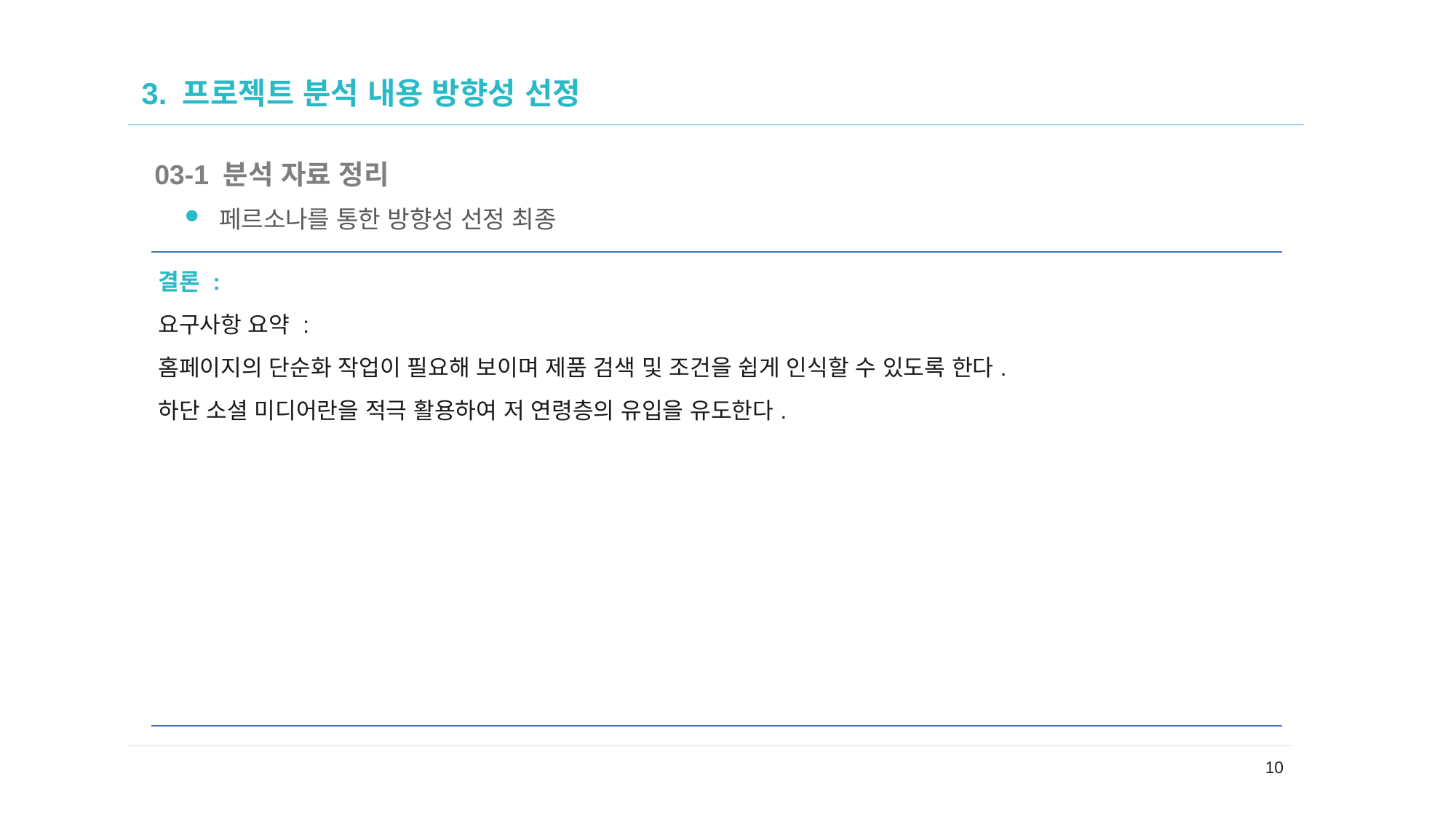

02
# 3. 프로젝트 분석 내용 방향성 선정
03-1 분석 자료 정리
페르소나를 통한 방향성 선정 최종
| 결론 : 요구사항 요약 : 홈페이지의 단순화 작업이 필요해 보이며 제품 검색 및 조건을 쉽게 인식할 수 있도록 한다. 하단 소셜 미디어란을 적극 활용하여 저 연령층의 유입을 유도한다. |
| --- |
10